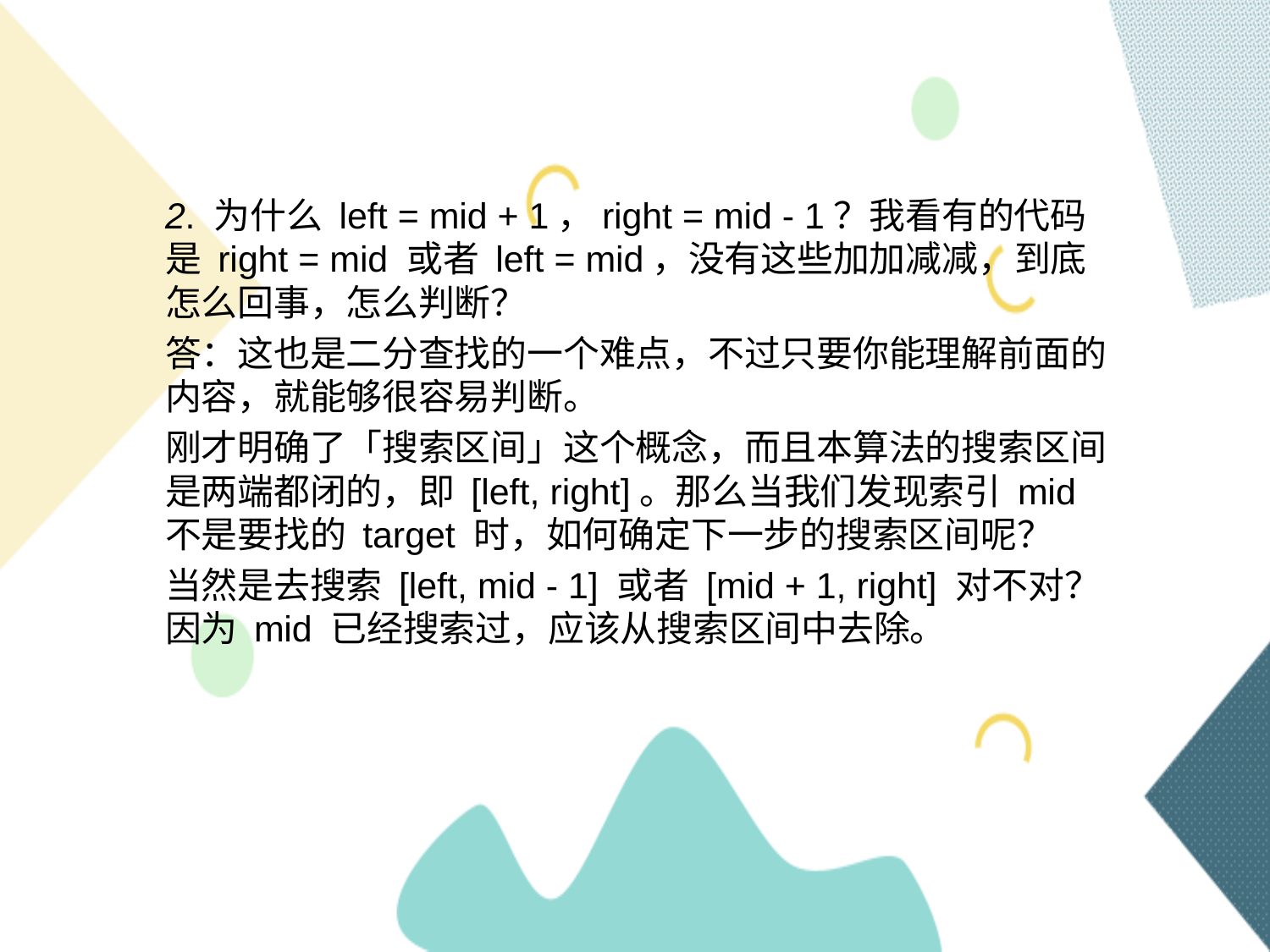

2. 为什么 left = mid + 1，right = mid - 1？我看有的代码是 right = mid 或者 left = mid，没有这些加加减减，到底怎么回事，怎么判断？
答：这也是二分查找的一个难点，不过只要你能理解前面的内容，就能够很容易判断。
刚才明确了「搜索区间」这个概念，而且本算法的搜索区间是两端都闭的，即 [left, right]。那么当我们发现索引 mid 不是要找的 target 时，如何确定下一步的搜索区间呢？
当然是去搜索 [left, mid - 1] 或者 [mid + 1, right] 对不对？因为 mid 已经搜索过，应该从搜索区间中去除。